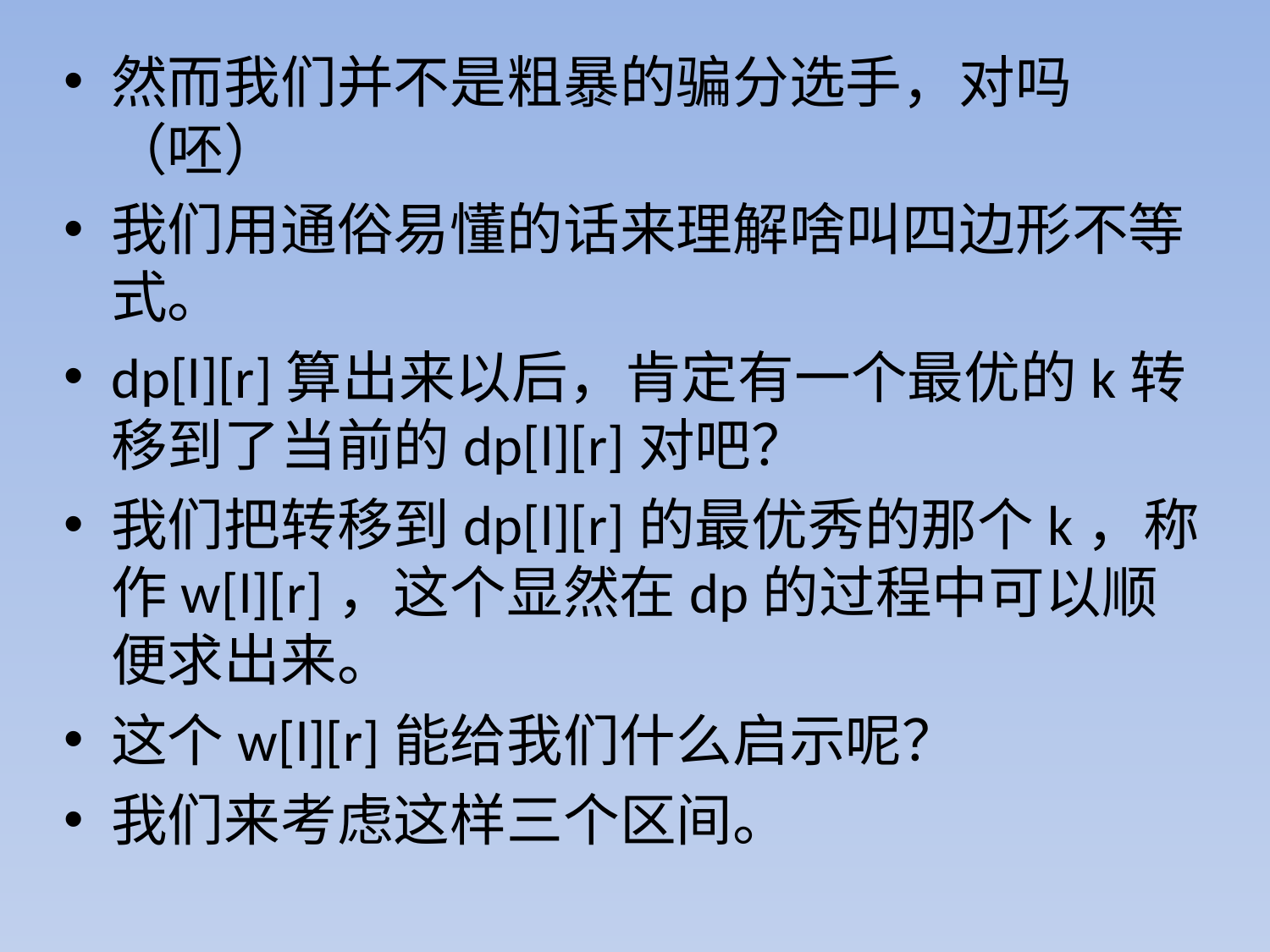

然而我们并不是粗暴的骗分选手，对吗（呸）
我们用通俗易懂的话来理解啥叫四边形不等式。
dp[l][r]算出来以后，肯定有一个最优的k转移到了当前的dp[l][r]对吧？
我们把转移到dp[l][r]的最优秀的那个k，称作w[l][r]，这个显然在dp的过程中可以顺便求出来。
这个w[l][r]能给我们什么启示呢？
我们来考虑这样三个区间。